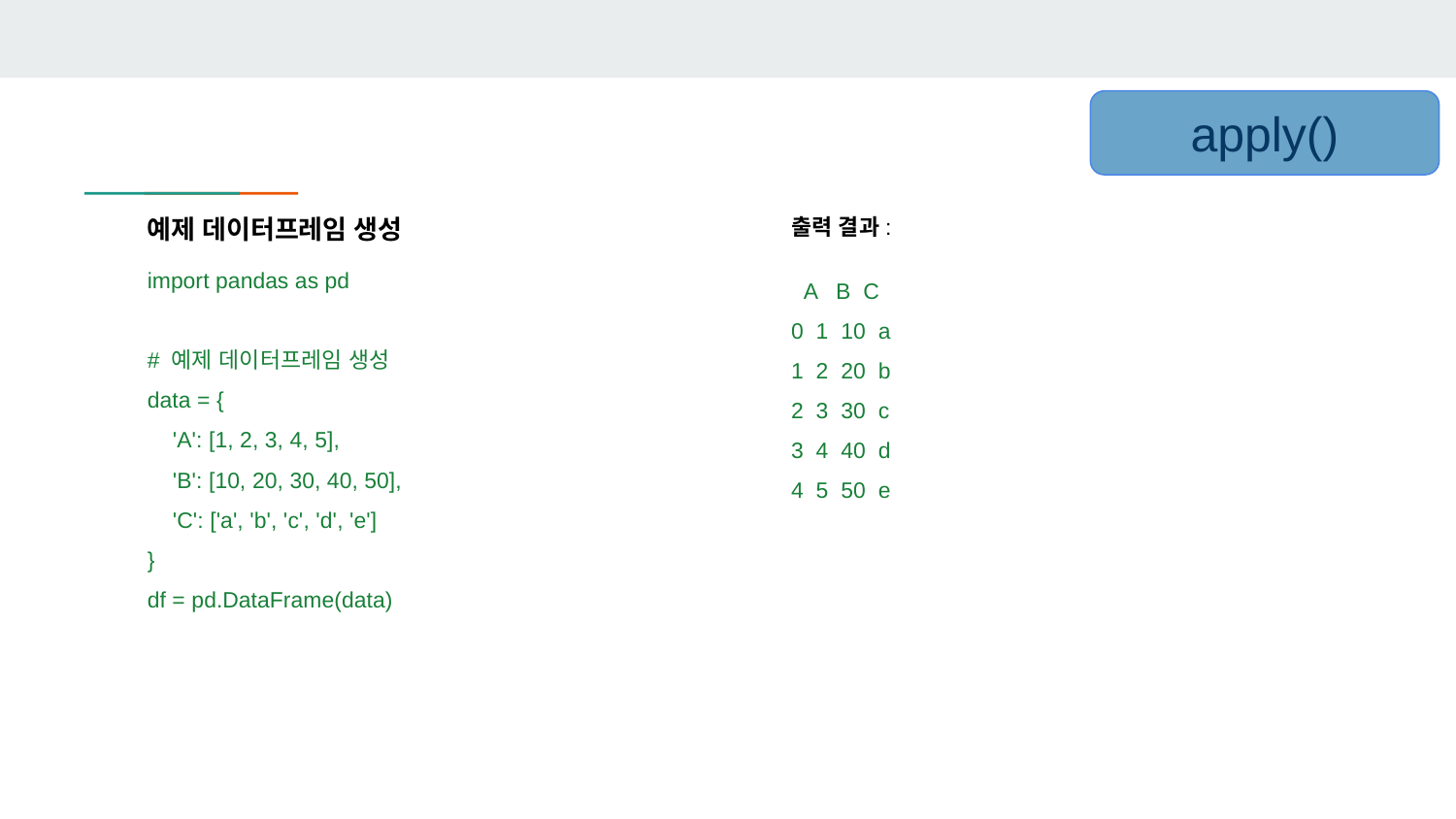

apply()
예제 데이터프레임 생성
import pandas as pd

# 예제 데이터프레임 생성
data = {
    'A': [1, 2, 3, 4, 5],
    'B': [10, 20, 30, 40, 50],
    'C': ['a', 'b', 'c', 'd', 'e']
}
df = pd.DataFrame(data)
출력 결과:
  A   B  C
0  1  10  a
1  2  20  b
2  3  30  c
3  4  40  d
4  5  50  e